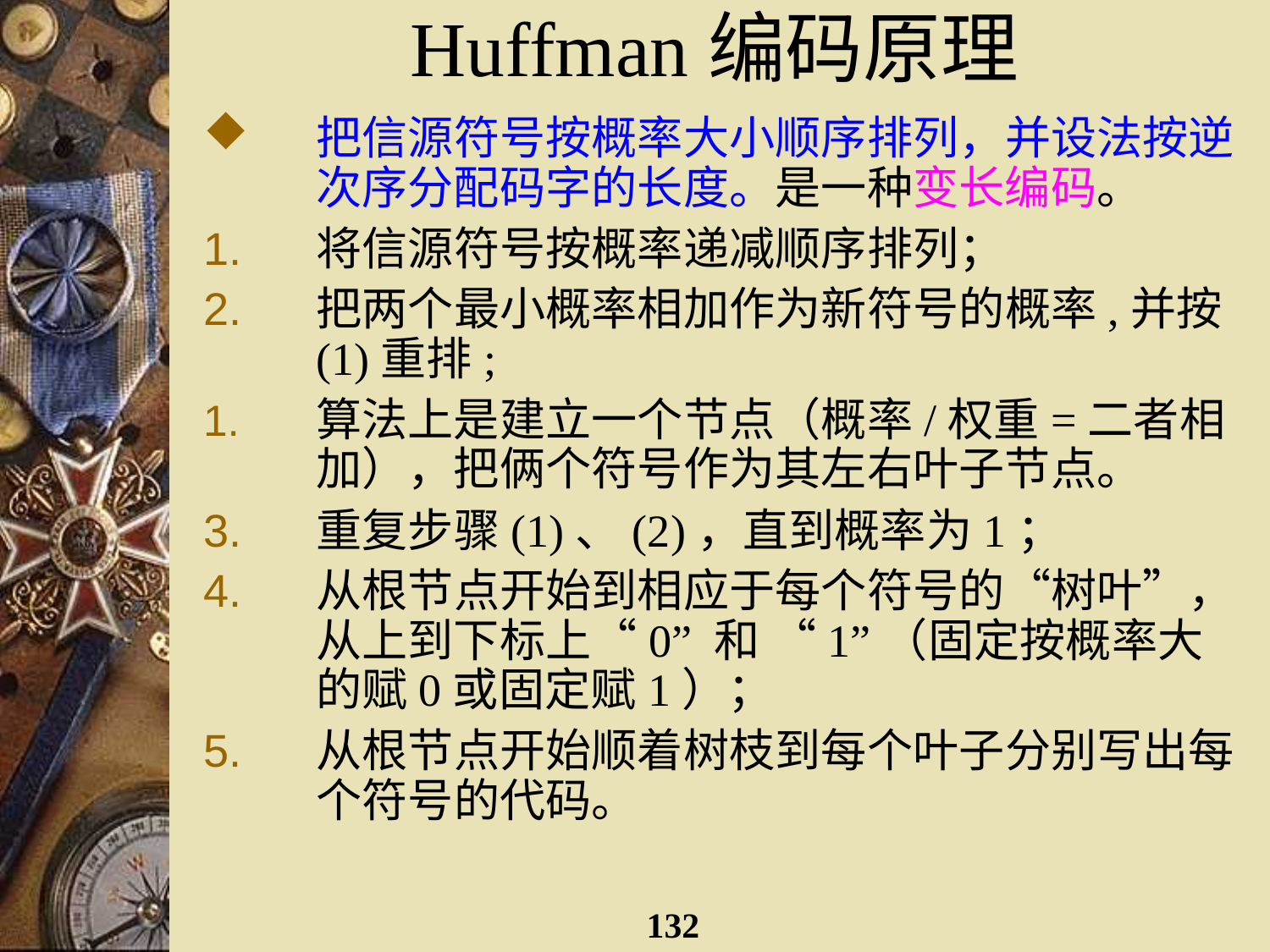

# Huffman编码原理
把信源符号按概率大小顺序排列，并设法按逆次序分配码字的长度。是一种变长编码。
将信源符号按概率递减顺序排列；
把两个最小概率相加作为新符号的概率,并按(1)重排;
算法上是建立一个节点（概率/权重=二者相加），把俩个符号作为其左右叶子节点。
重复步骤(1)、(2)，直到概率为1；
从根节点开始到相应于每个符号的“树叶”，从上到下标上“0” 和 “1”（固定按概率大的赋0或固定赋1）；
从根节点开始顺着树枝到每个叶子分别写出每个符号的代码。